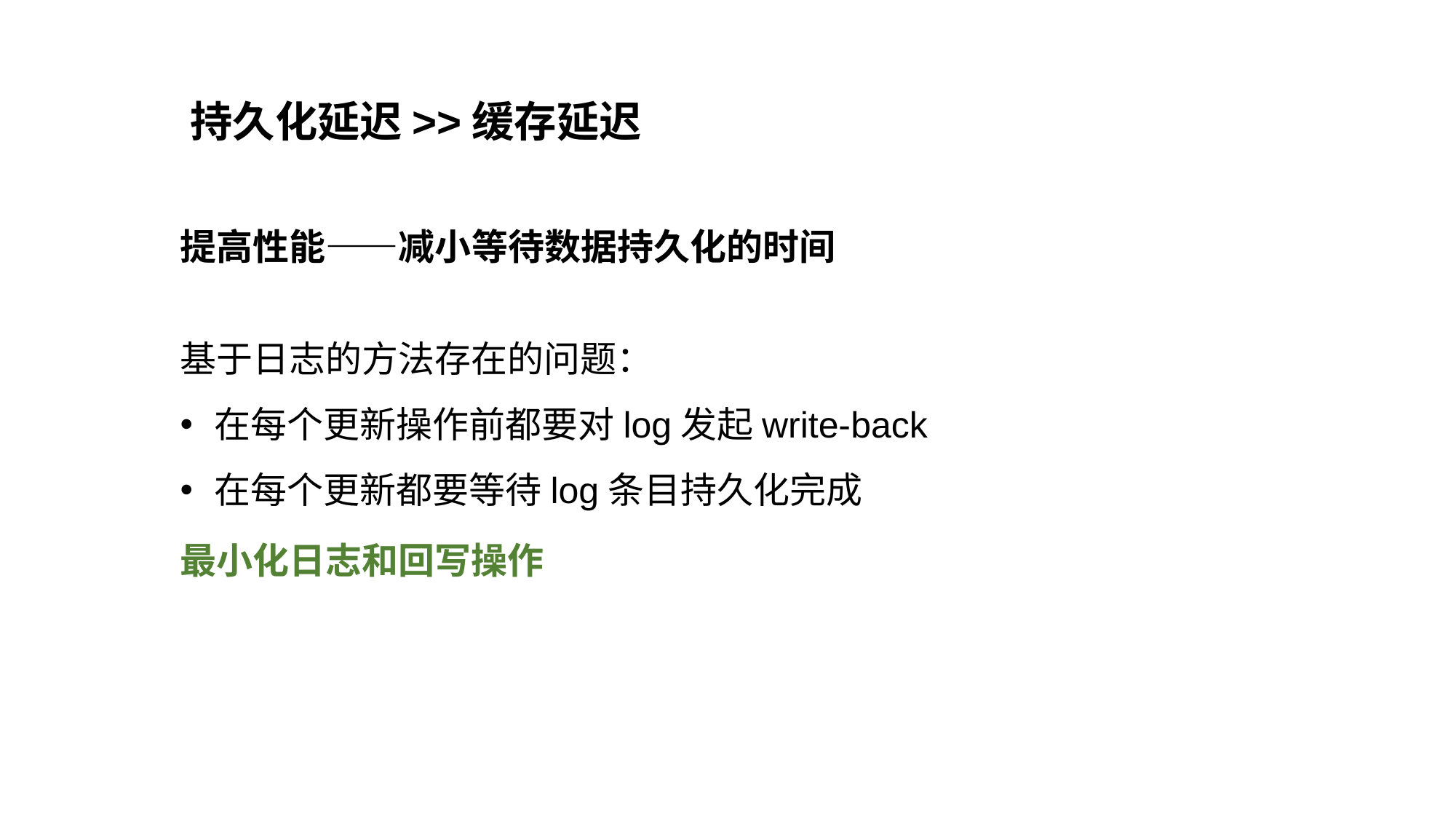

持久化延迟>>缓存延迟
提高性能——减小等待数据持久化的时间
基于日志的方法存在的问题：
在每个更新操作前都要对log发起write-back
在每个更新都要等待log条目持久化完成

最小化日志和回写操作